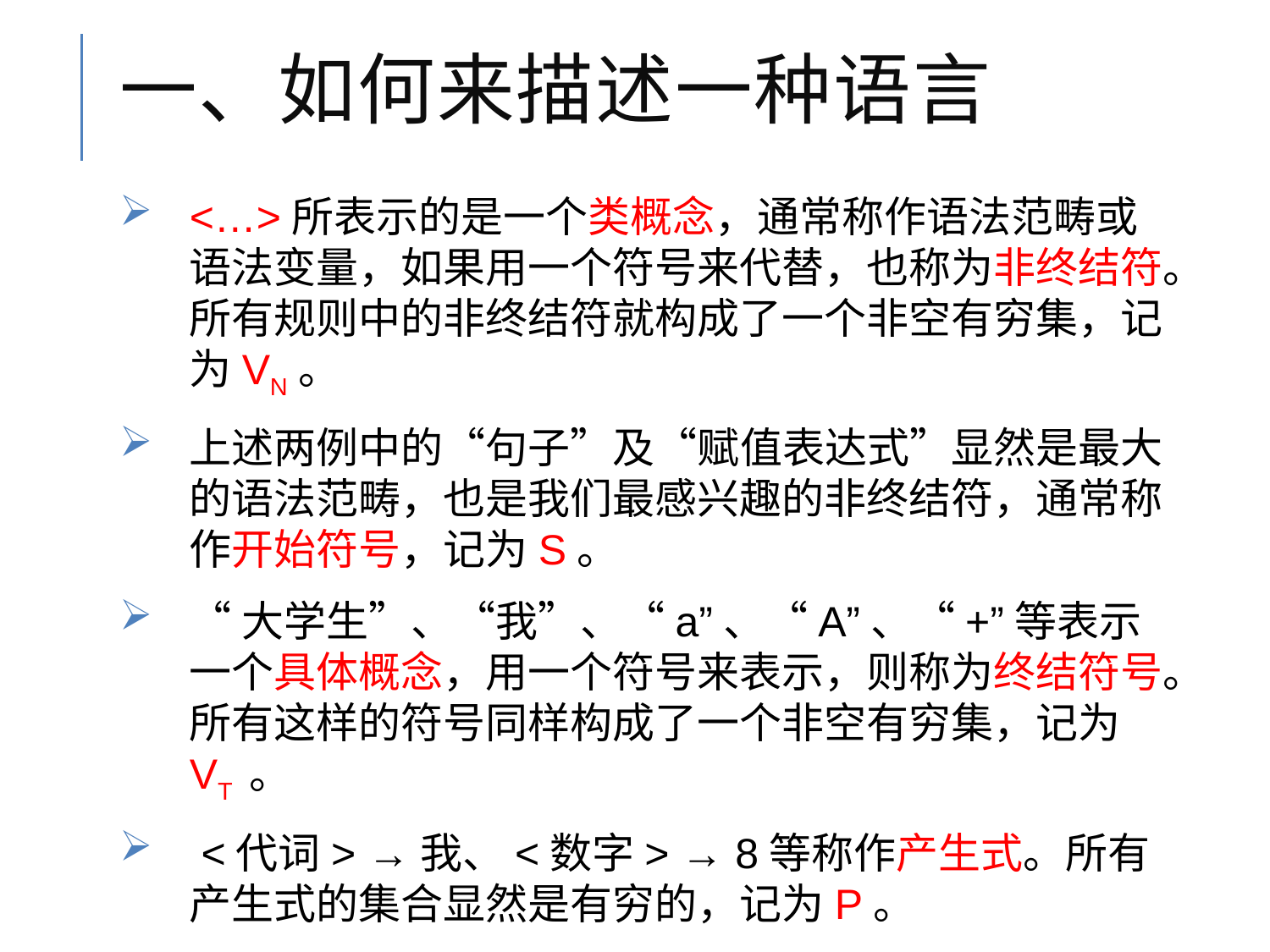

# 一、如何来描述一种语言
<…>所表示的是一个类概念，通常称作语法范畴或语法变量，如果用一个符号来代替，也称为非终结符。所有规则中的非终结符就构成了一个非空有穷集，记为VN。
上述两例中的“句子”及“赋值表达式”显然是最大的语法范畴，也是我们最感兴趣的非终结符，通常称作开始符号，记为S。
“大学生”、“我”、“a”、“A”、“+”等表示一个具体概念，用一个符号来表示，则称为终结符号。所有这样的符号同样构成了一个非空有穷集，记为VT 。
 <代词> →我、<数字> → 8等称作产生式。所有产生式的集合显然是有穷的，记为P。
23